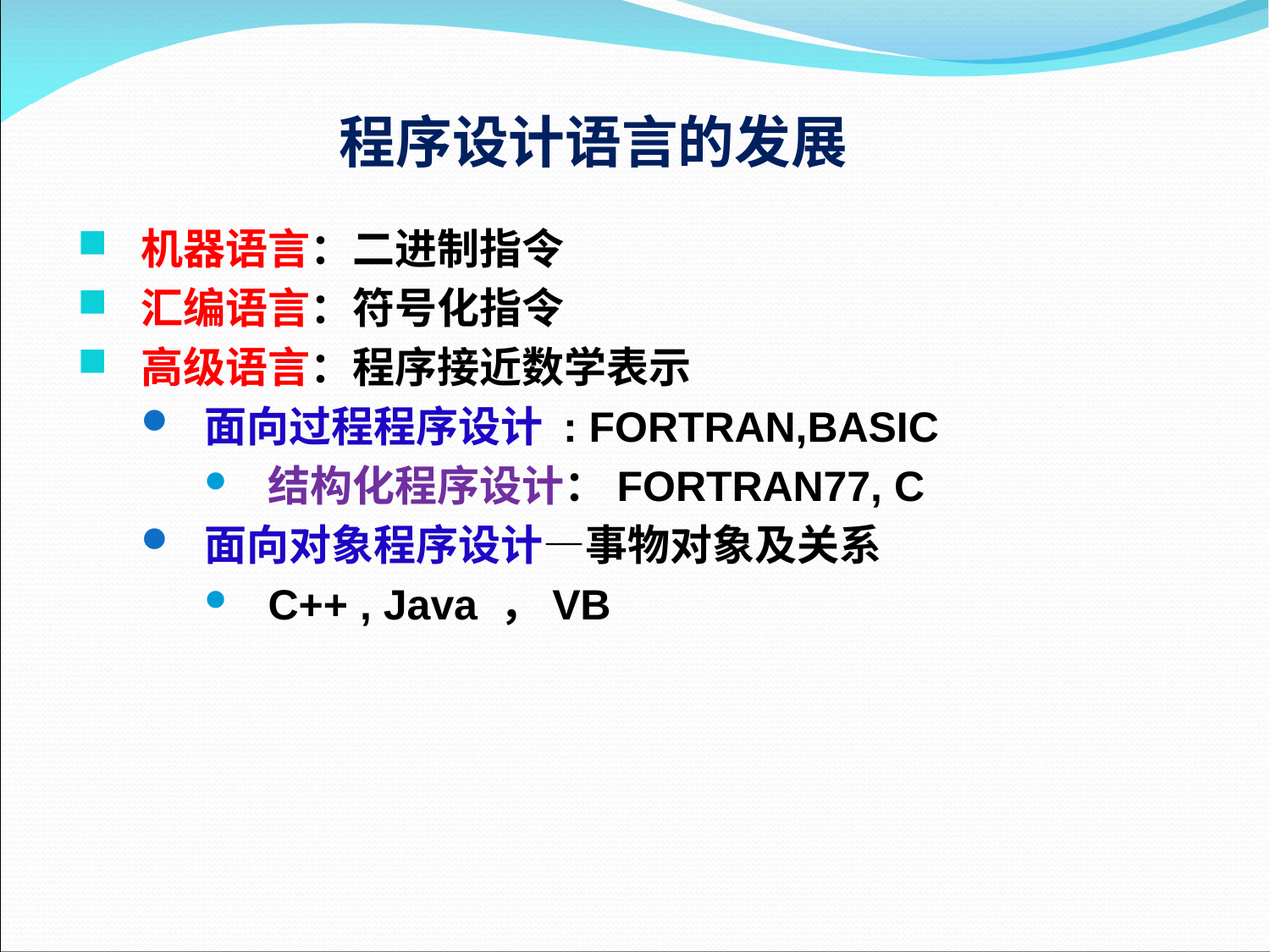

# 程序设计语言的发展
机器语言：二进制指令
汇编语言：符号化指令
高级语言：程序接近数学表示
面向过程程序设计 : FORTRAN,BASIC
结构化程序设计：FORTRAN77, C
面向对象程序设计—事物对象及关系
C++ , Java ，VB